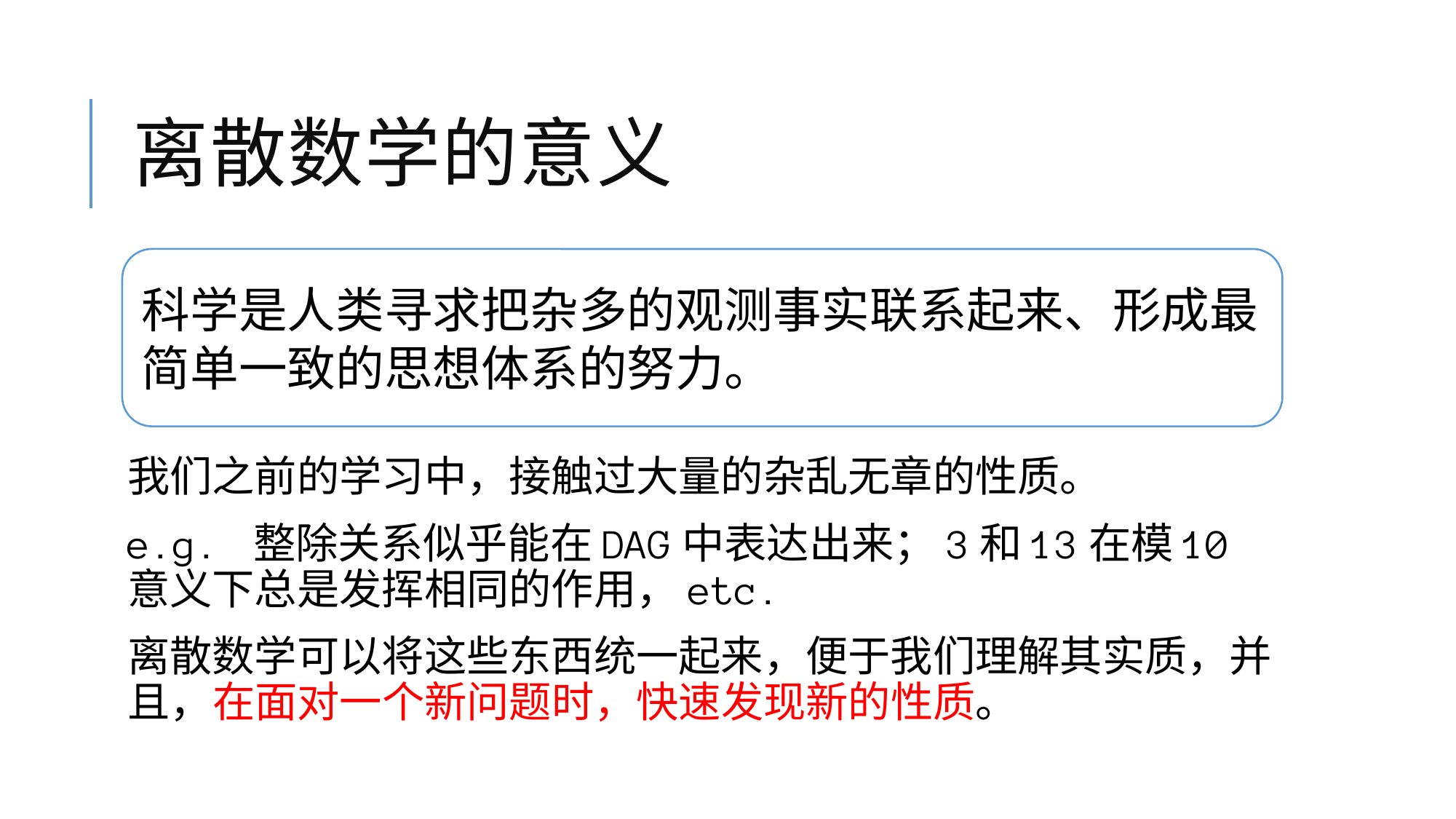

# 离散数学的意义
科学是人类寻求把杂多的观测事实联系起来、形成最简单一致的思想体系的努力。
我们之前的学习中，接触过大量的杂乱无章的性质。
e.g. 整除关系似乎能在DAG中表达出来；3和13在模10意义下总是发挥相同的作用，etc.
离散数学可以将这些东西统一起来，便于我们理解其实质，并且，在面对一个新问题时，快速发现新的性质。